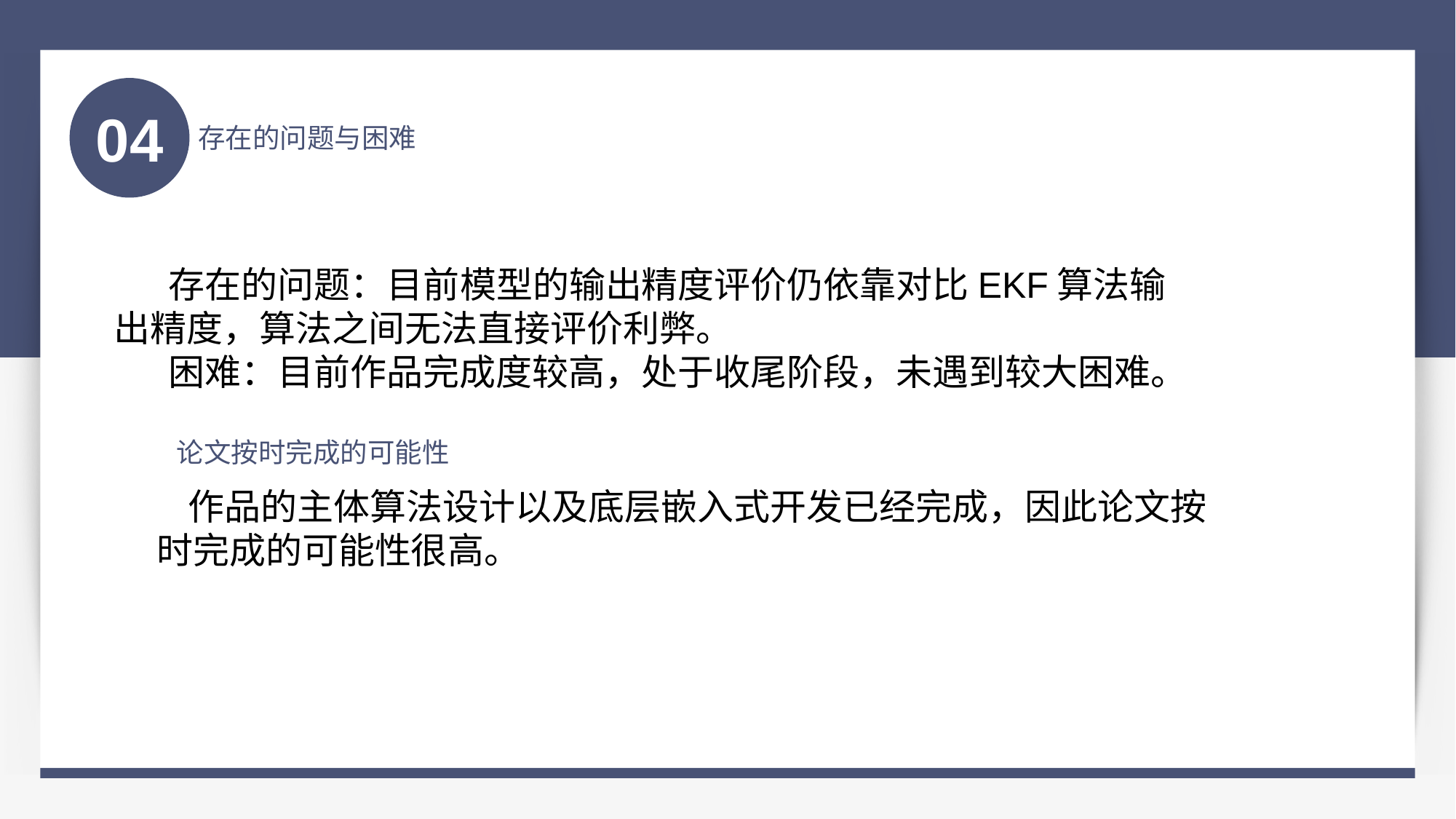

04
存在的问题与困难
存在的问题：目前模型的输出精度评价仍依靠对比EKF算法输出精度，算法之间无法直接评价利弊。
困难：目前作品完成度较高，处于收尾阶段，未遇到较大困难。
论文按时完成的可能性
作品的主体算法设计以及底层嵌入式开发已经完成，因此论文按   时完成的可能性很高。